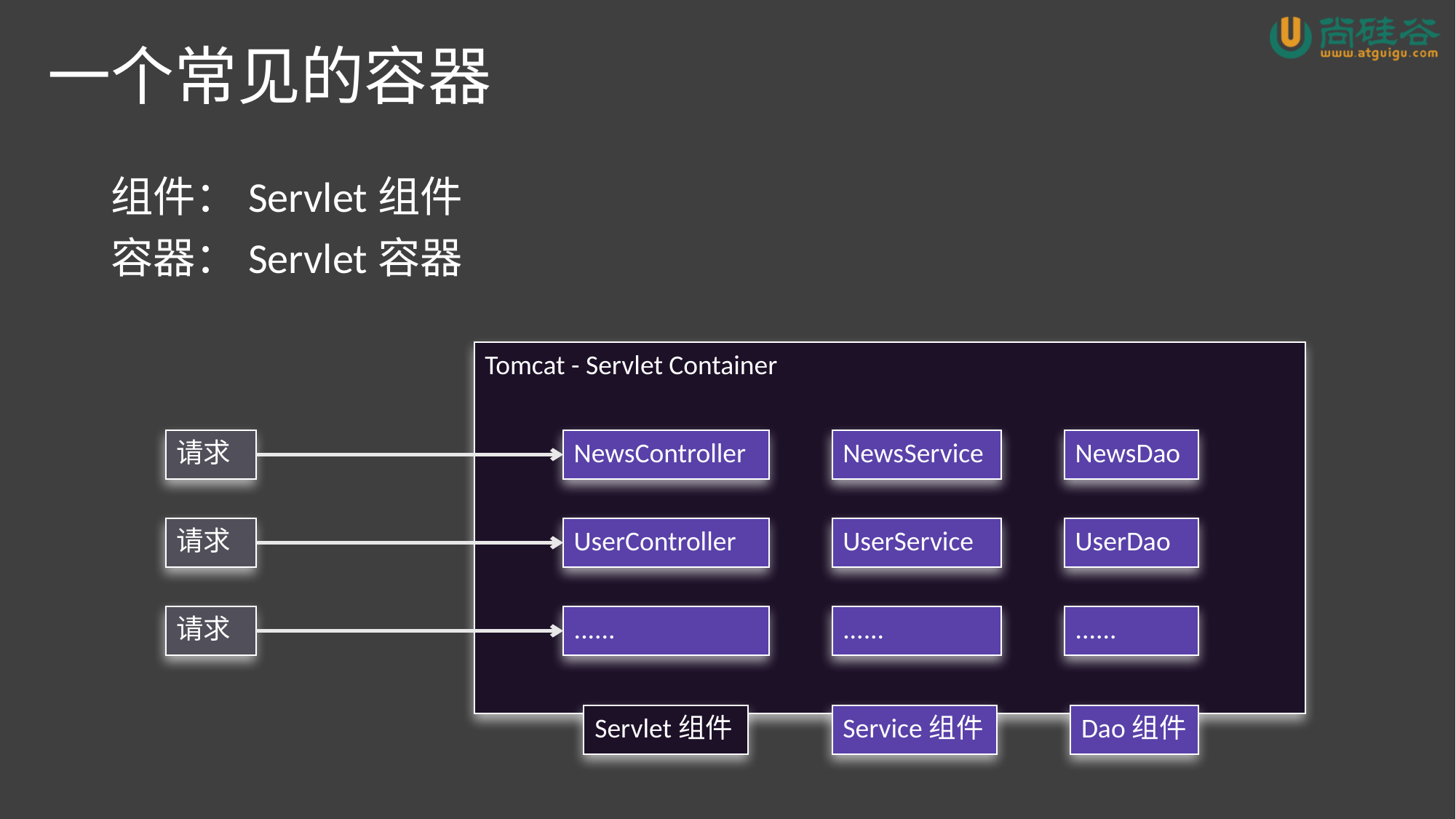

# 一个常见的容器
组件：Servlet组件
容器：Servlet容器
Tomcat - Servlet Container
请求
NewsController
NewsService
NewsDao
请求
UserController
UserService
UserDao
请求
......
......
......
Servlet组件
Service组件
Dao组件